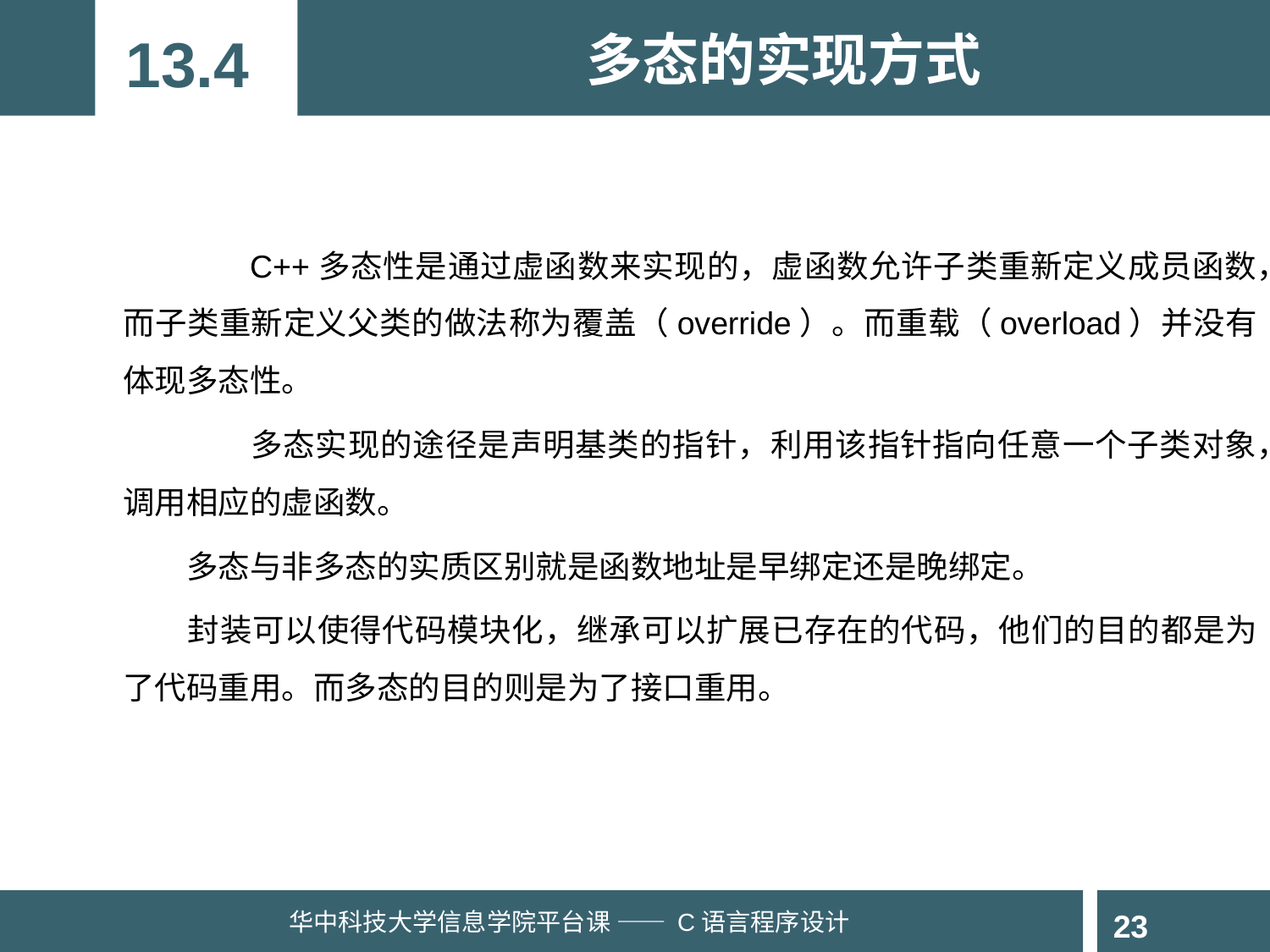

多态的实现方式
13.4
	C++多态性是通过虚函数来实现的，虚函数允许子类重新定义成员函数，而子类重新定义父类的做法称为覆盖（override）。而重载（overload）并没有体现多态性。
	多态实现的途径是声明基类的指针，利用该指针指向任意一个子类对象，调用相应的虚函数。
　　多态与非多态的实质区别就是函数地址是早绑定还是晚绑定。
　　封装可以使得代码模块化，继承可以扩展已存在的代码，他们的目的都是为了代码重用。而多态的目的则是为了接口重用。